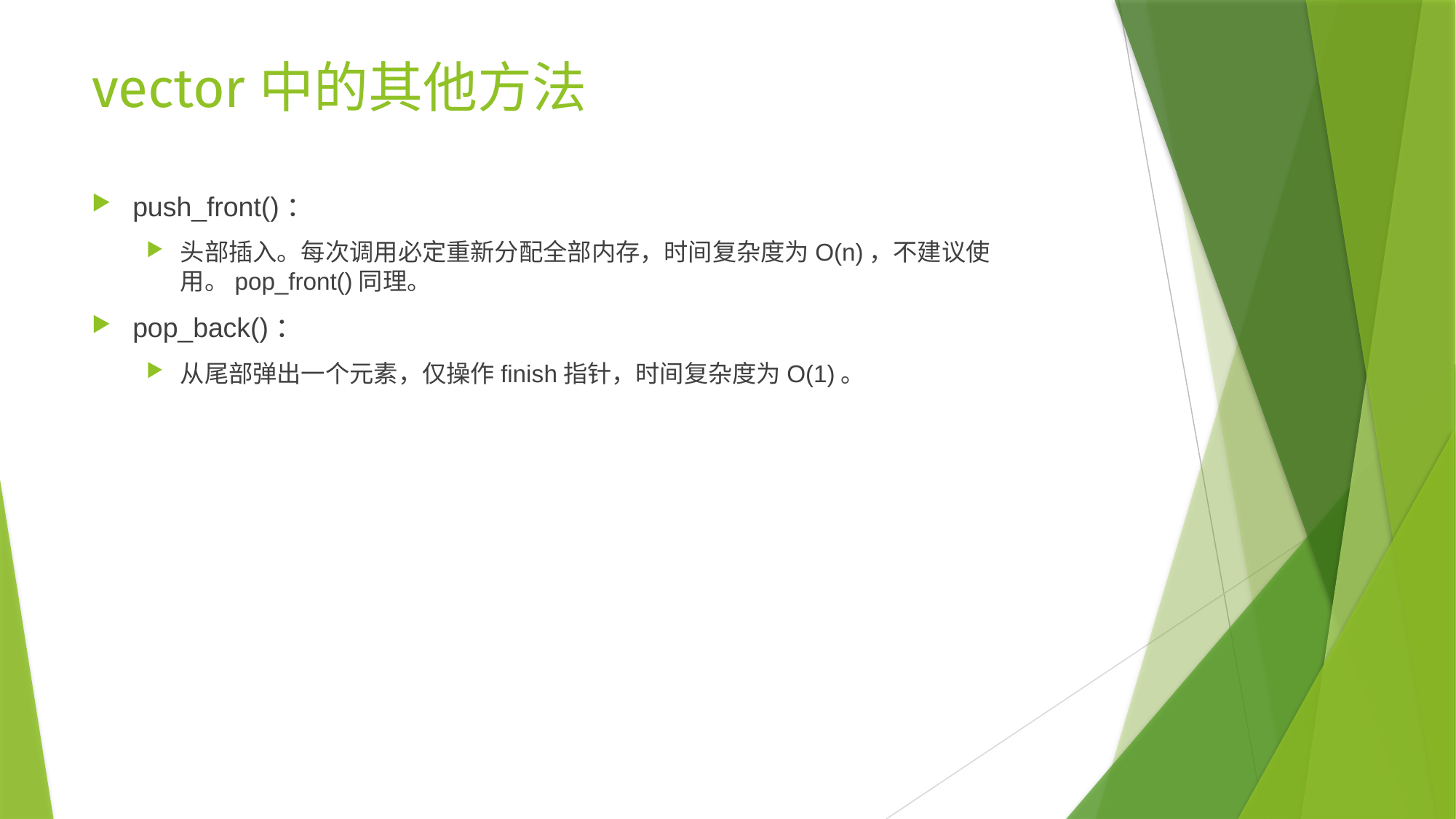

# vector中的其他方法
push_front()：
头部插入。每次调用必定重新分配全部内存，时间复杂度为O(n)，不建议使用。pop_front()同理。
pop_back()：
从尾部弹出一个元素，仅操作finish指针，时间复杂度为O(1)。